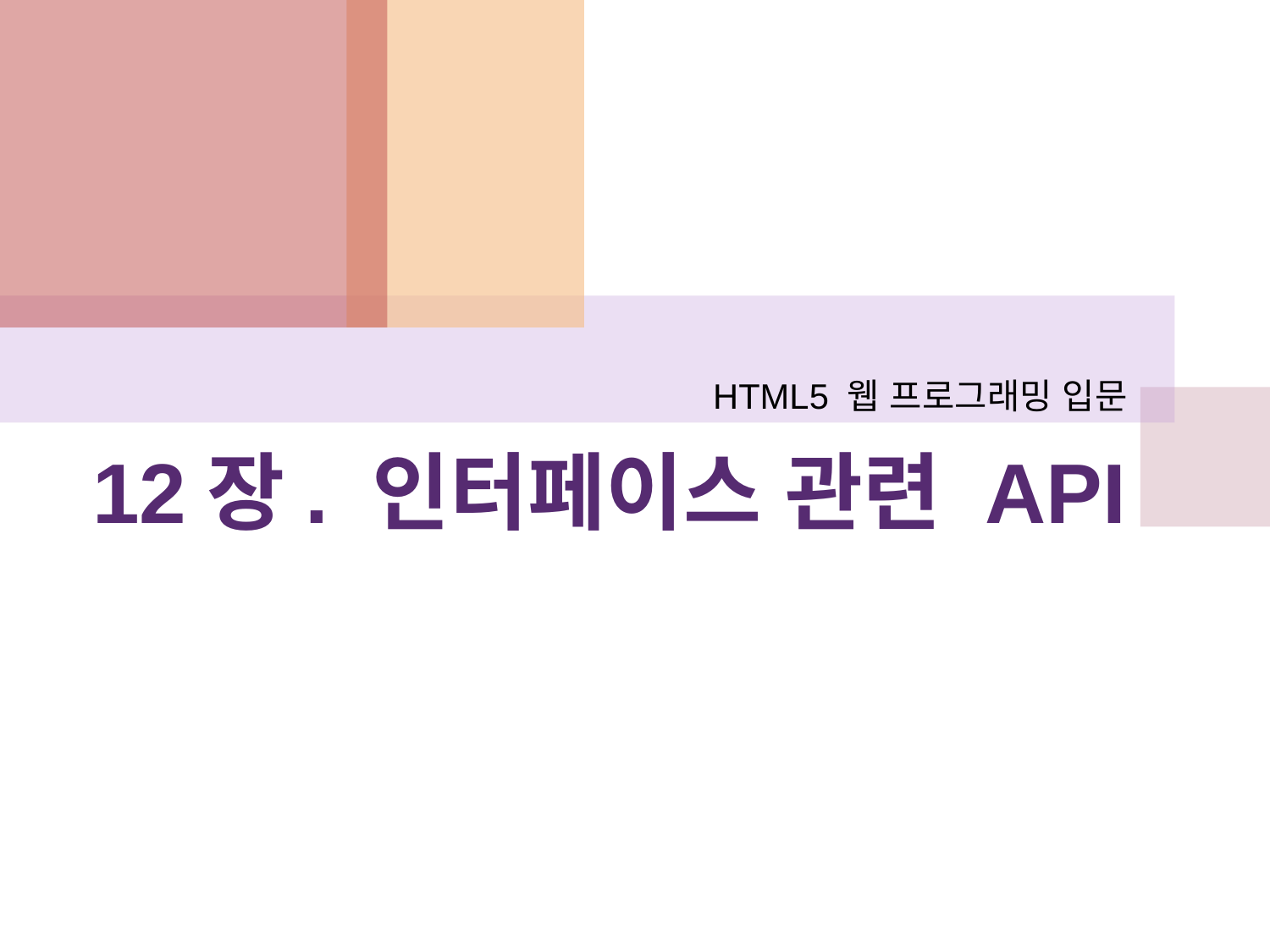

HTML5 웹 프로그래밍 입문
# 12장. 인터페이스 관련 API